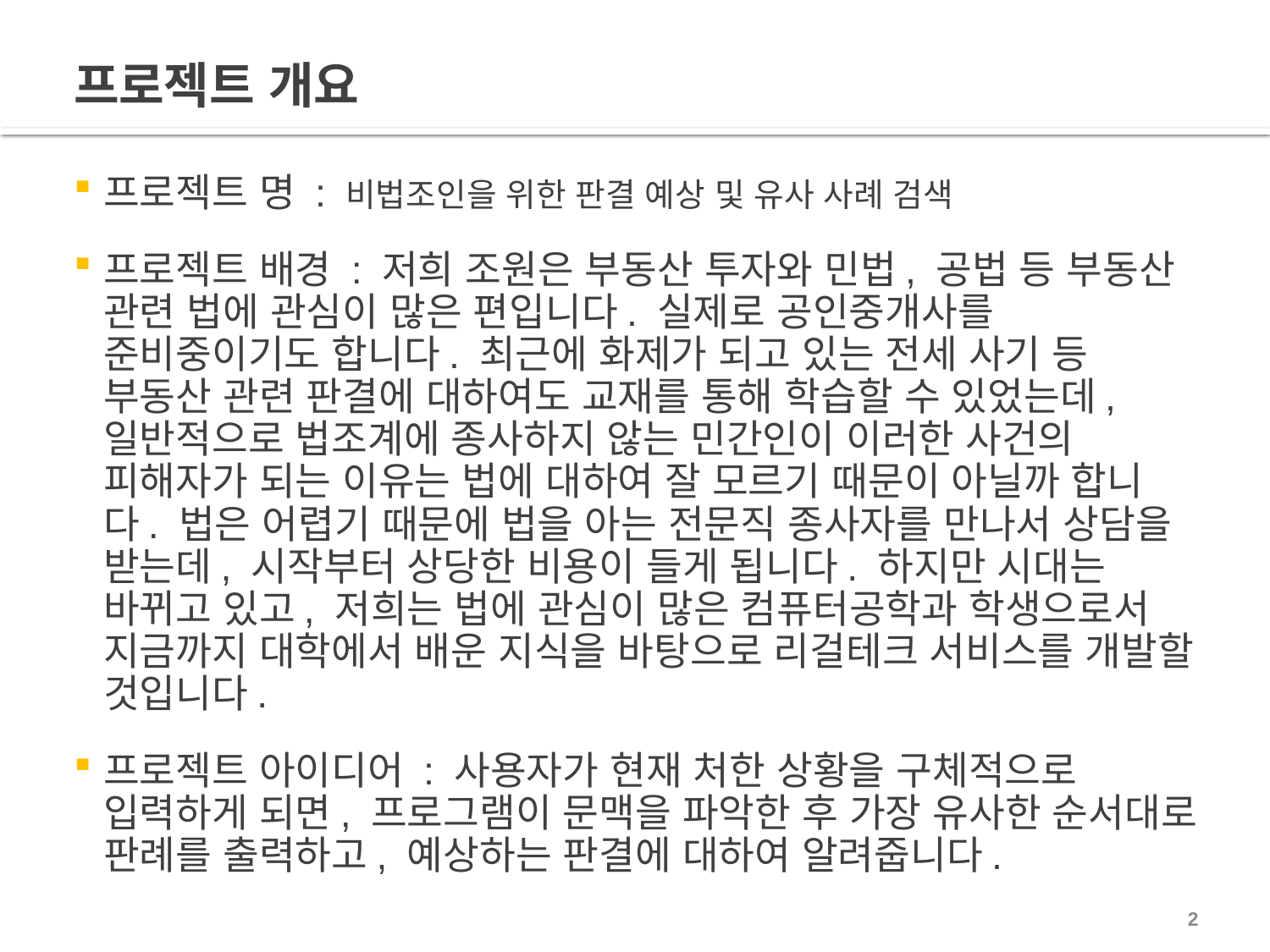

# 프로젝트 개요
프로젝트 명 : 비법조인을 위한 판결 예상 및 유사 사례 검색

프로젝트 배경 : 저희 조원은 부동산 투자와 민법, 공법 등 부동산 관련 법에 관심이 많은 편입니다. 실제로 공인중개사를 준비중이기도 합니다. 최근에 화제가 되고 있는 전세 사기 등 부동산 관련 판결에 대하여도 교재를 통해 학습할 수 있었는데, 일반적으로 법조계에 종사하지 않는 민간인이 이러한 사건의 피해자가 되는 이유는 법에 대하여 잘 모르기 때문이 아닐까 합니다. 법은 어렵기 때문에 법을 아는 전문직 종사자를 만나서 상담을 받는데, 시작부터 상당한 비용이 들게 됩니다. 하지만 시대는 바뀌고 있고, 저희는 법에 관심이 많은 컴퓨터공학과 학생으로서 지금까지 대학에서 배운 지식을 바탕으로 리걸테크 서비스를 개발할 것입니다.

프로젝트 아이디어 : 사용자가 현재 처한 상황을 구체적으로 입력하게 되면, 프로그램이 문맥을 파악한 후 가장 유사한 순서대로 판례를 출력하고, 예상하는 판결에 대하여 알려줍니다.
2